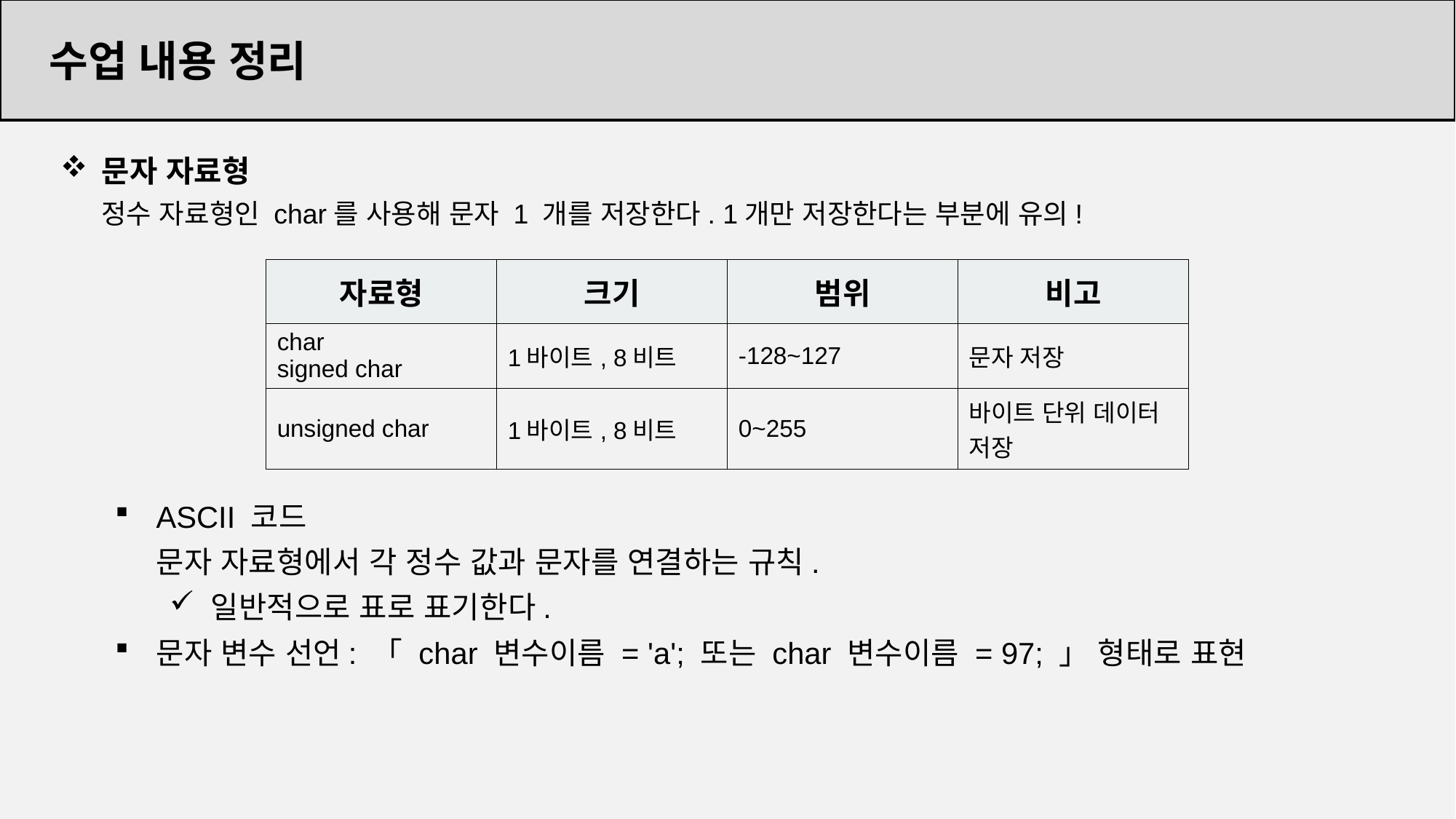

수업 내용 정리
문자 자료형
정수 자료형인 char를 사용해 문자 1 개를 저장한다. 1개만 저장한다는 부분에 유의!

ASCII 코드
문자 자료형에서 각 정수 값과 문자를 연결하는 규칙.
일반적으로 표로 표기한다.
문자 변수 선언: 「 char 변수이름 = 'a'; 또는 char 변수이름 = 97; 」 형태로 표현

| 자료형 | 크기 | 범위 | 비고 |
| --- | --- | --- | --- |
| char signed char | 1바이트, 8비트 | -128~127 | 문자 저장 |
| unsigned char | 1바이트, 8비트 | 0~255 | 바이트 단위 데이터 저장 |